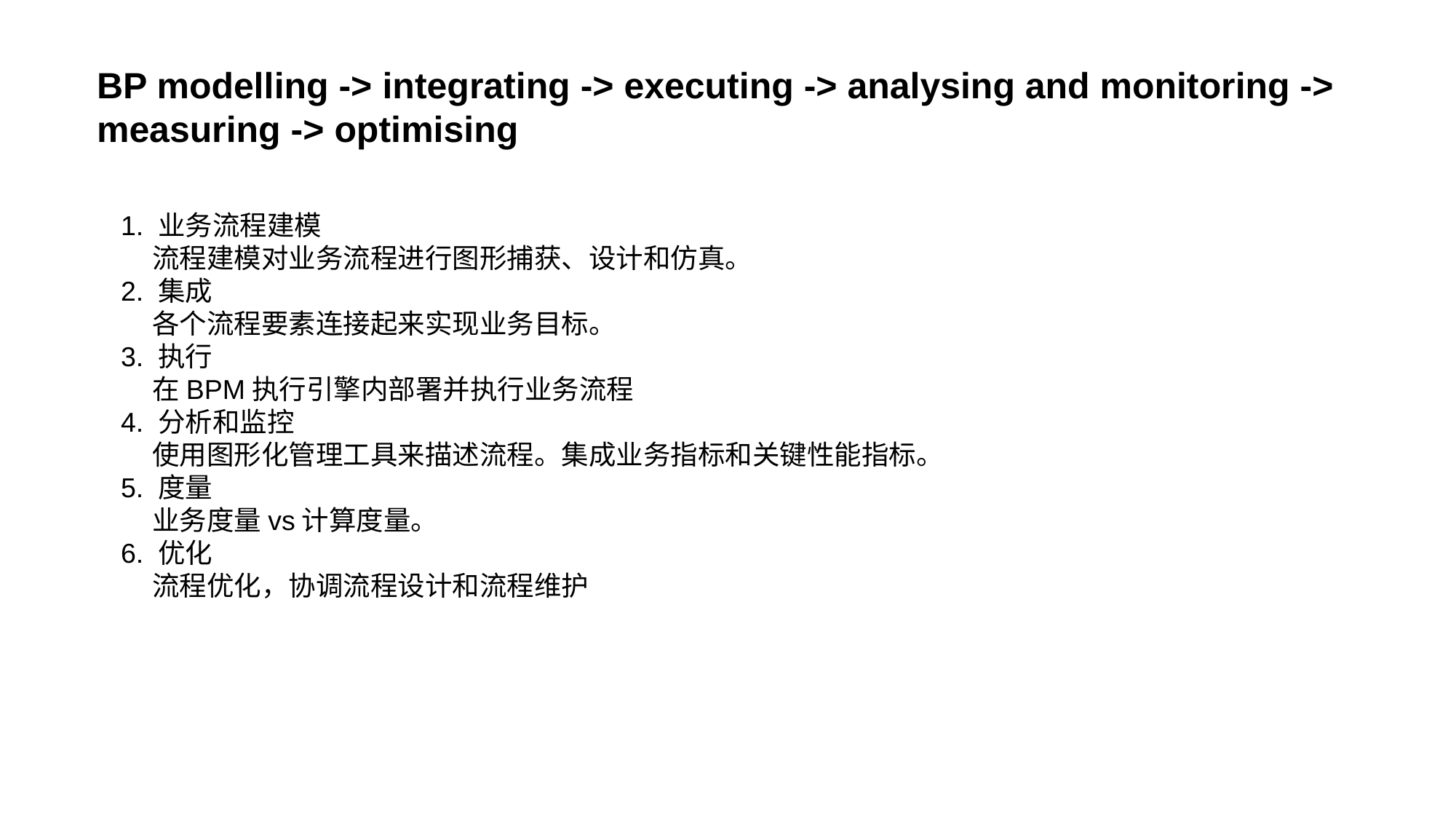

BP modelling -> integrating -> executing -> analysing and monitoring ->  	measuring -> optimising
1. 业务流程建模
    流程建模对业务流程进行图形捕获、设计和仿真。
2. 集成
    各个流程要素连接起来实现业务目标。
3. 执行
    在BPM执行引擎内部署并执行业务流程
4. 分析和监控
    使用图形化管理工具来描述流程。集成业务指标和关键性能指标。
5. 度量
    业务度量vs计算度量。
6. 优化
    流程优化，协调流程设计和流程维护